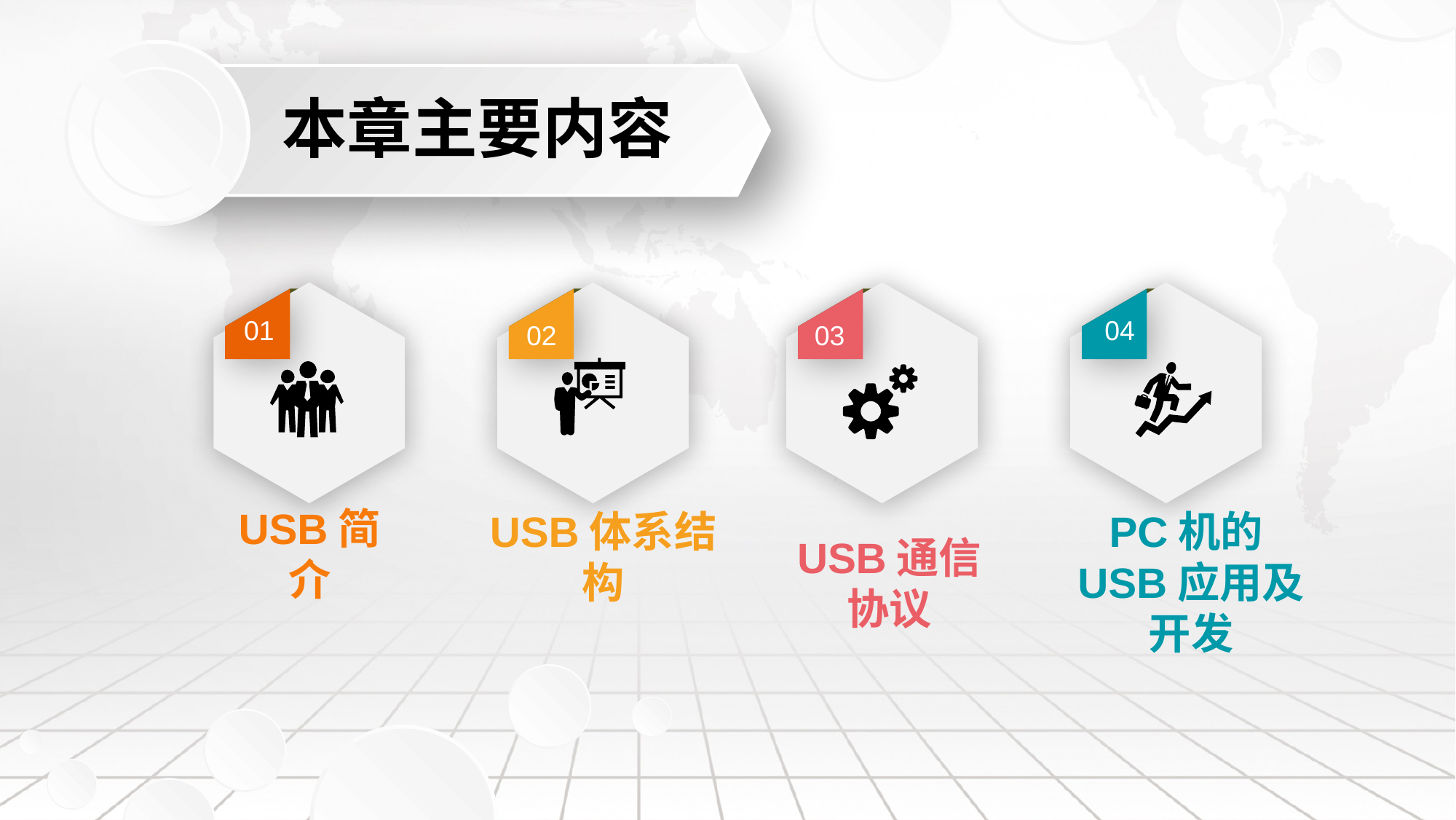

本章主要内容

01

02

03

04

USB简介
USB体系结构
PC机的USB应用及开发
USB通信协议

延迟符